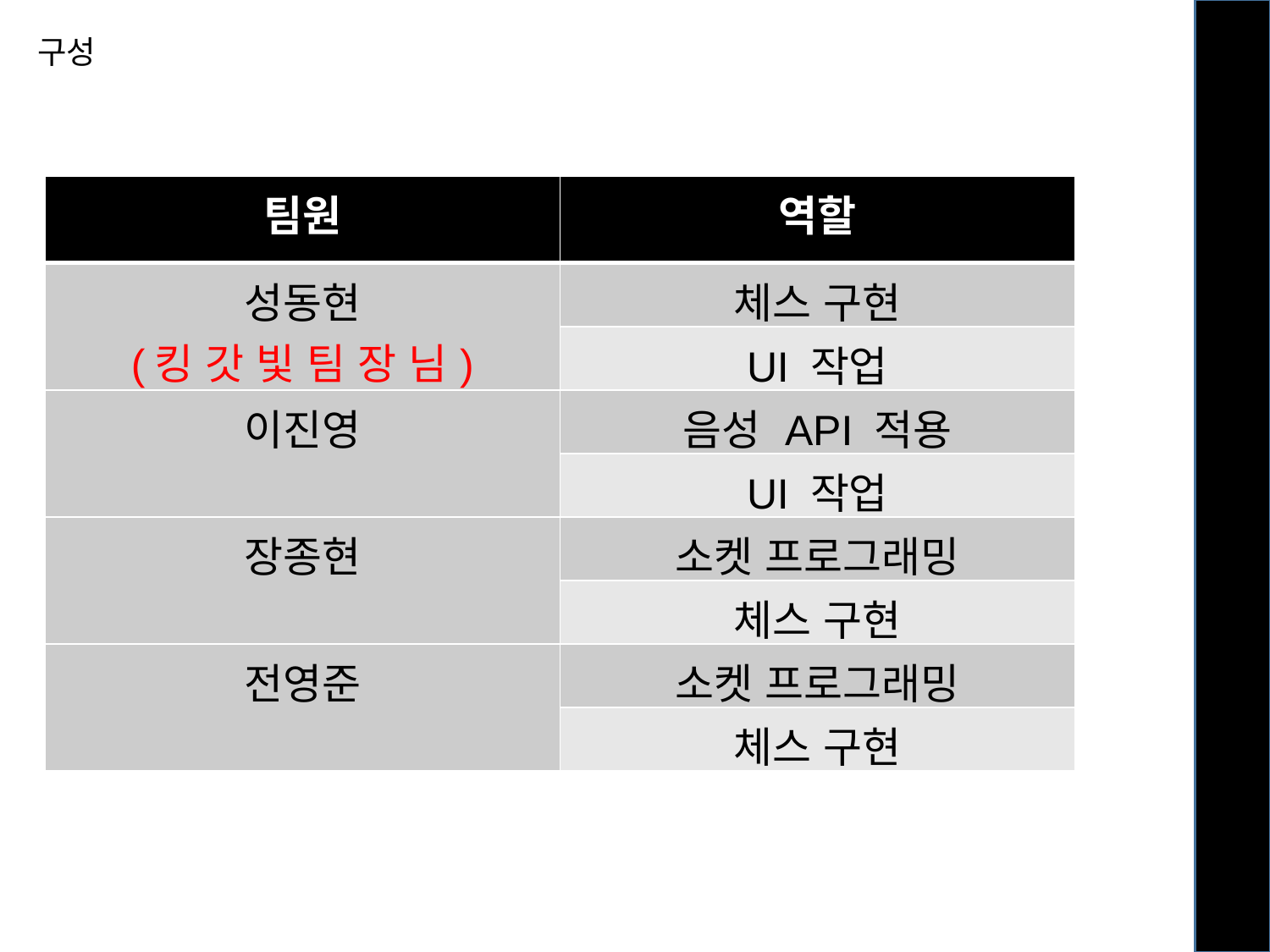

구성
| 팀원 | 역할 |
| --- | --- |
| 성동현 (킹 갓 빛 팀 장 님) | 체스 구현 |
|  | UI 작업 |
| 이진영 | 음성 API 적용 |
|  | UI 작업 |
| 장종현 | 소켓 프로그래밍 |
|  | 체스 구현 |
| 전영준 | 소켓 프로그래밍 |
|  | 체스 구현 |